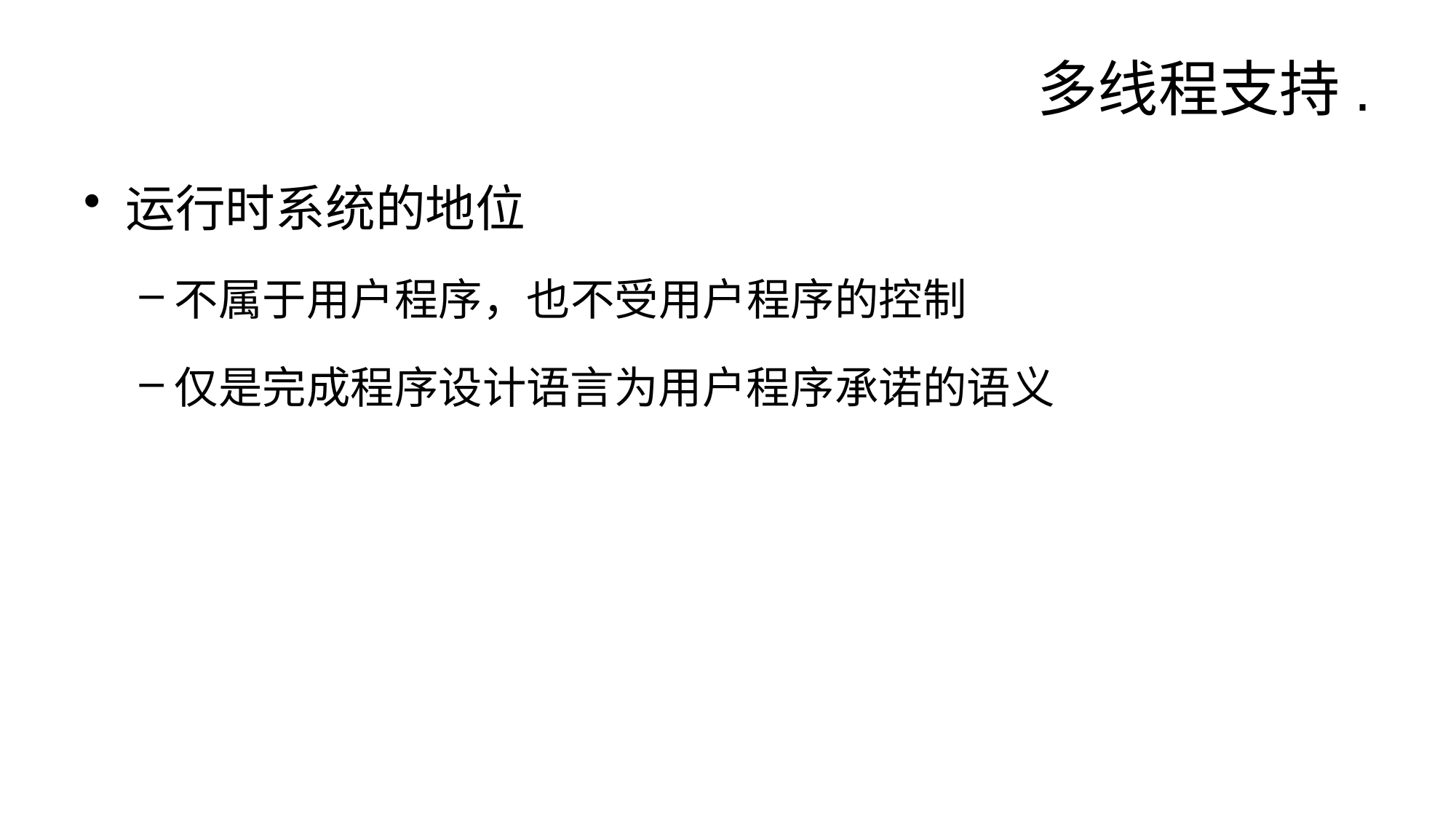

# 多线程支持.
运行时系统的地位
不属于用户程序，也不受用户程序的控制
仅是完成程序设计语言为用户程序承诺的语义